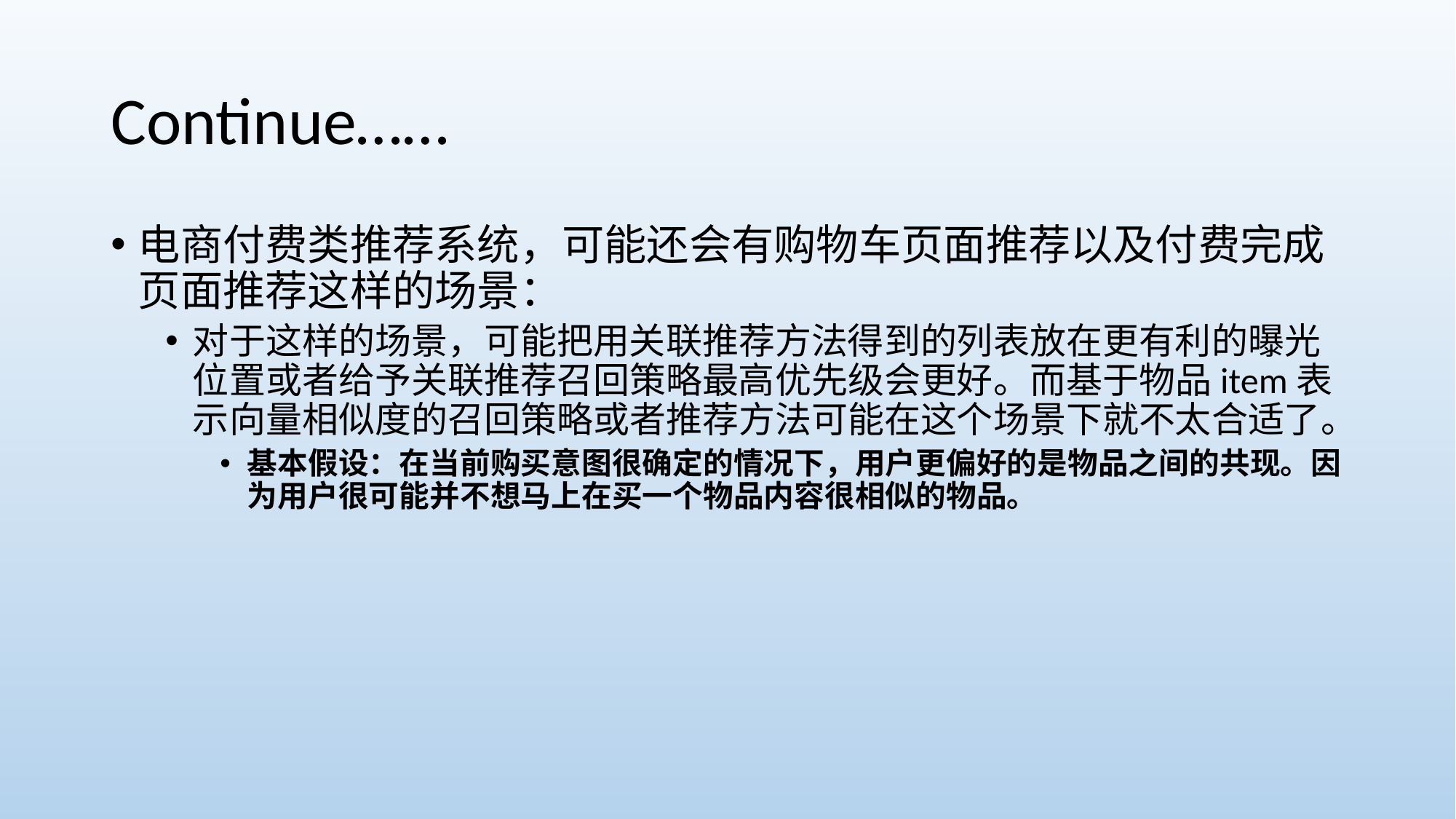

# Continue……
电商付费类推荐系统，可能还会有购物车页面推荐以及付费完成页面推荐这样的场景：
对于这样的场景，可能把用关联推荐方法得到的列表放在更有利的曝光位置或者给予关联推荐召回策略最高优先级会更好。而基于物品item表示向量相似度的召回策略或者推荐方法可能在这个场景下就不太合适了。
基本假设：在当前购买意图很确定的情况下，用户更偏好的是物品之间的共现。因为用户很可能并不想马上在买一个物品内容很相似的物品。